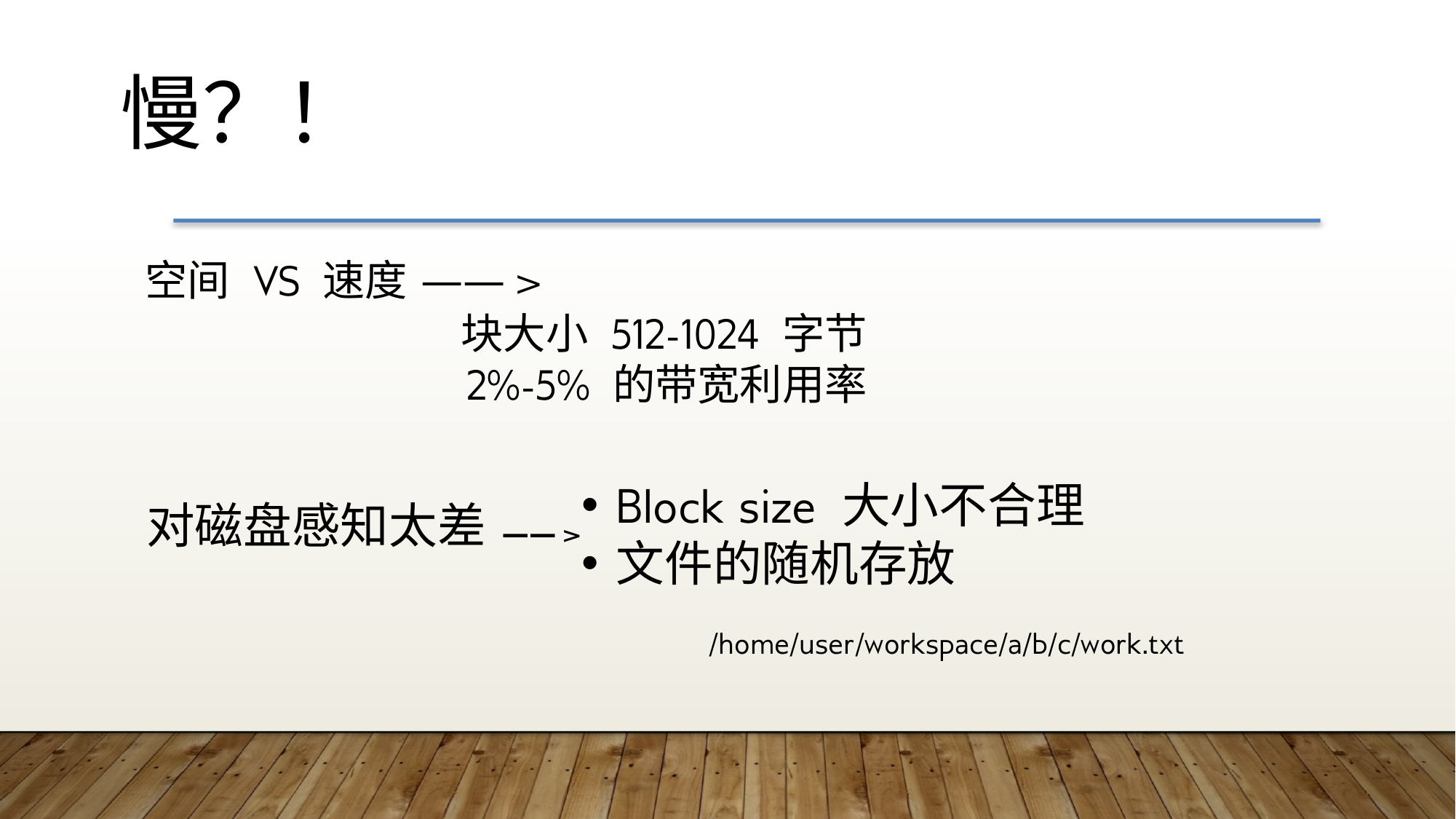

慢？！
空间 VS 速度 ——>
块大小 512-1024 字节
2%-5% 的带宽利用率
Block size 大小不合理
文件的随机存放
对磁盘感知太差 ——>
/home/user/workspace/a/b/c/work.txt